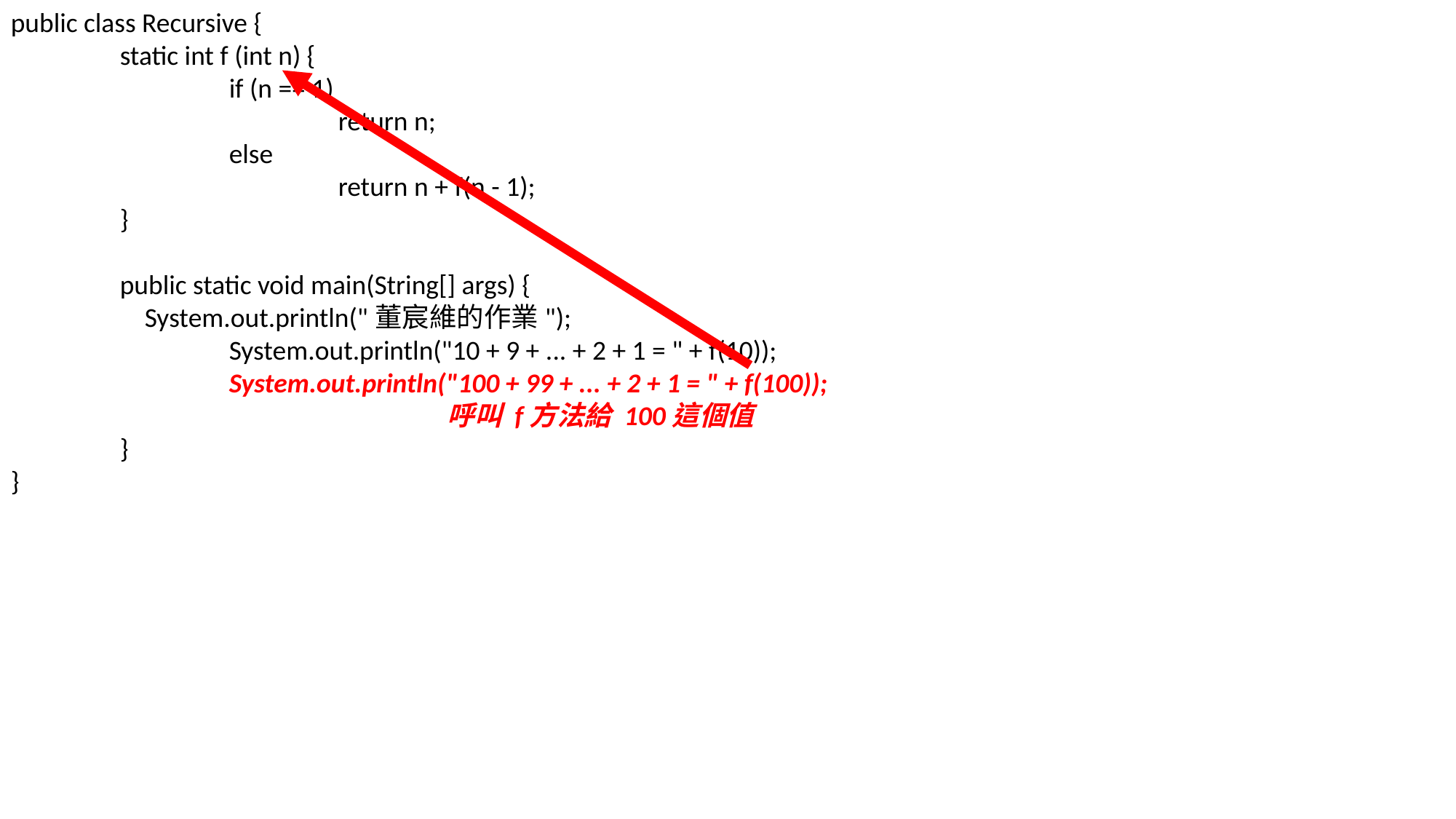

public class Recursive {
	static int f (int n) {
		if (n == 1)
			return n;
		else
			return n + f(n - 1);
	}

	public static void main(String[] args) {
	    System.out.println("董宸維的作業");
		System.out.println("10 + 9 + ... + 2 + 1 = " + f(10));
		System.out.println("100 + 99 + ... + 2 + 1 = " + f(100));
				呼叫 f方法給 100這個值
	}
}